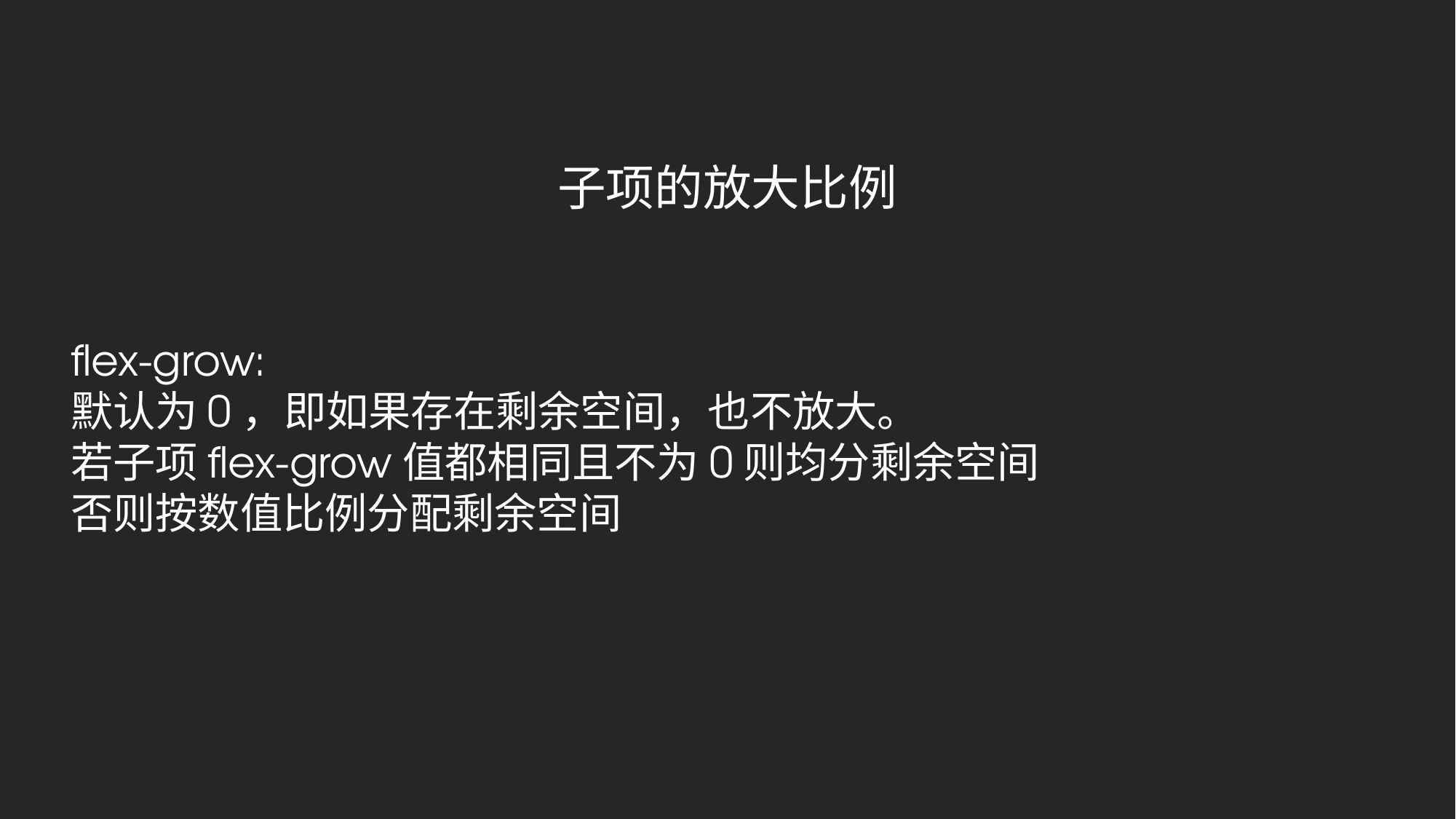

# 子项的放大比例
flex-grow:
默认为0，即如果存在剩余空间，也不放大。
若子项flex-grow值都相同且不为0则均分剩余空间
否则按数值比例分配剩余空间